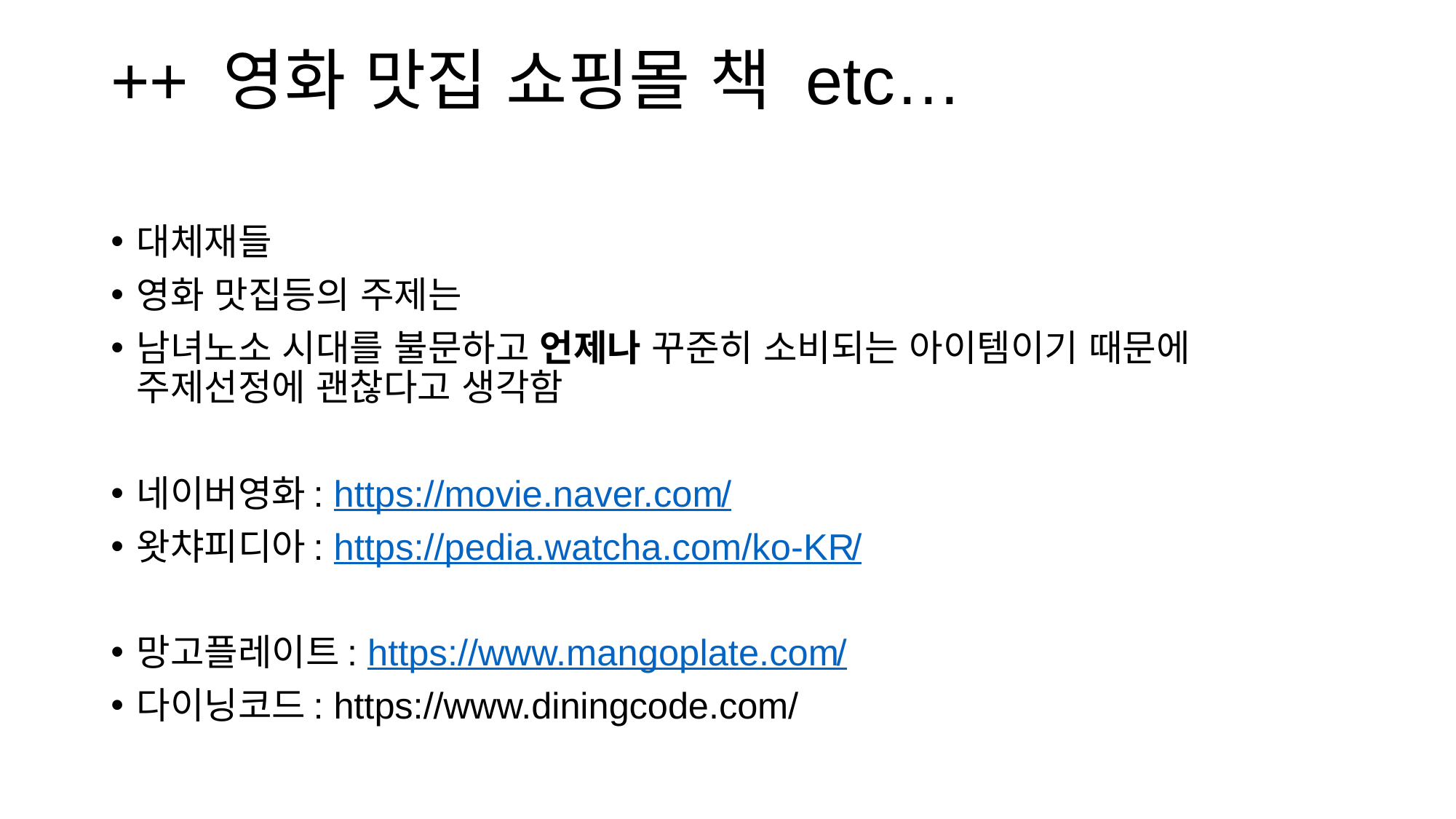

# ++ 영화 맛집 쇼핑몰 책 etc…
대체재들
영화 맛집등의 주제는
남녀노소 시대를 불문하고 언제나 꾸준히 소비되는 아이템이기 때문에 주제선정에 괜찮다고 생각함

네이버영화: https://movie.naver.com/
왓챠피디아: https://pedia.watcha.com/ko-KR/

망고플레이트: https://www.mangoplate.com/
다이닝코드: https://www.diningcode.com/